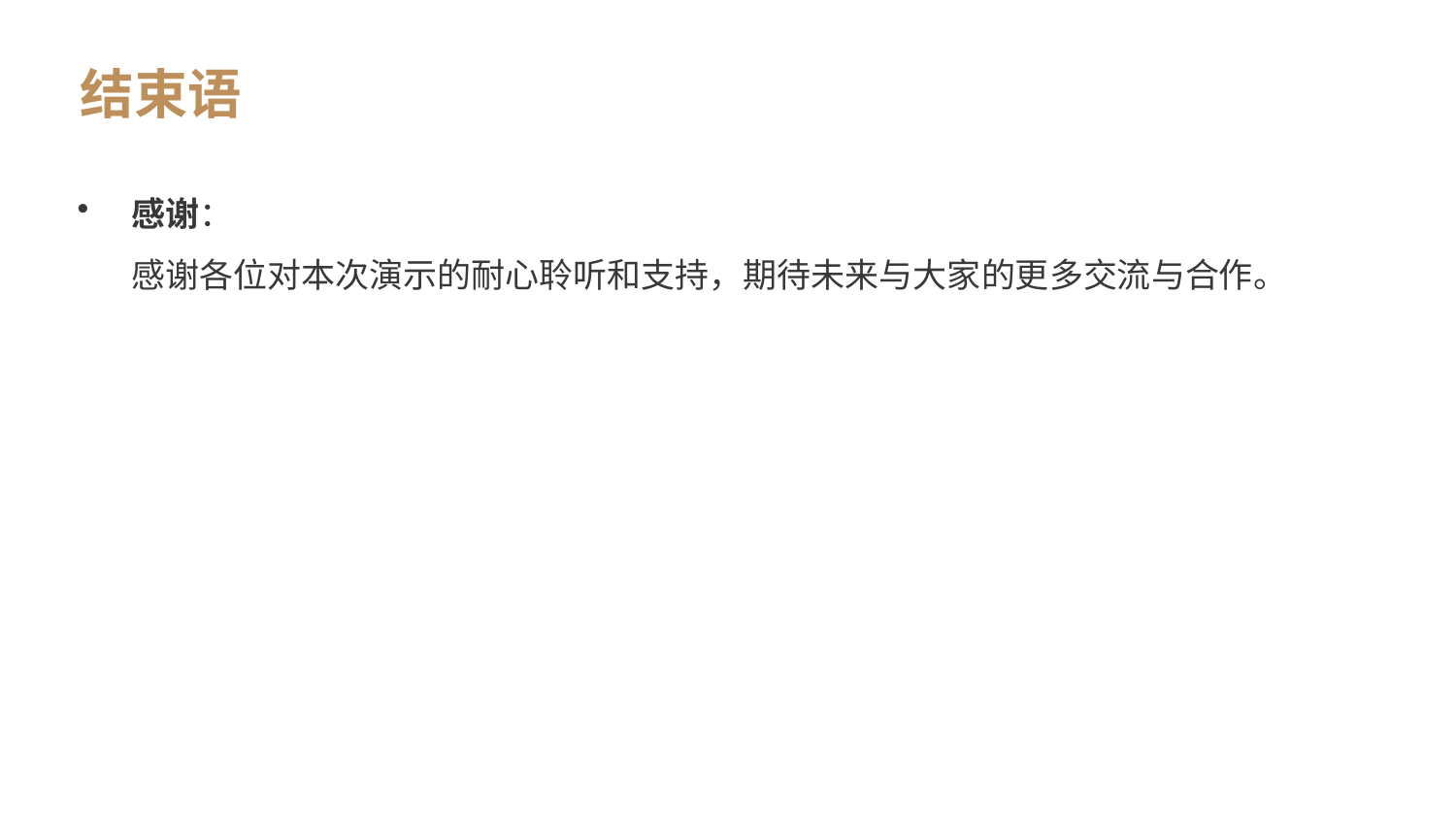

结束语
感谢：
感谢各位对本次演示的耐心聆听和支持，期待未来与大家的更多交流与合作。